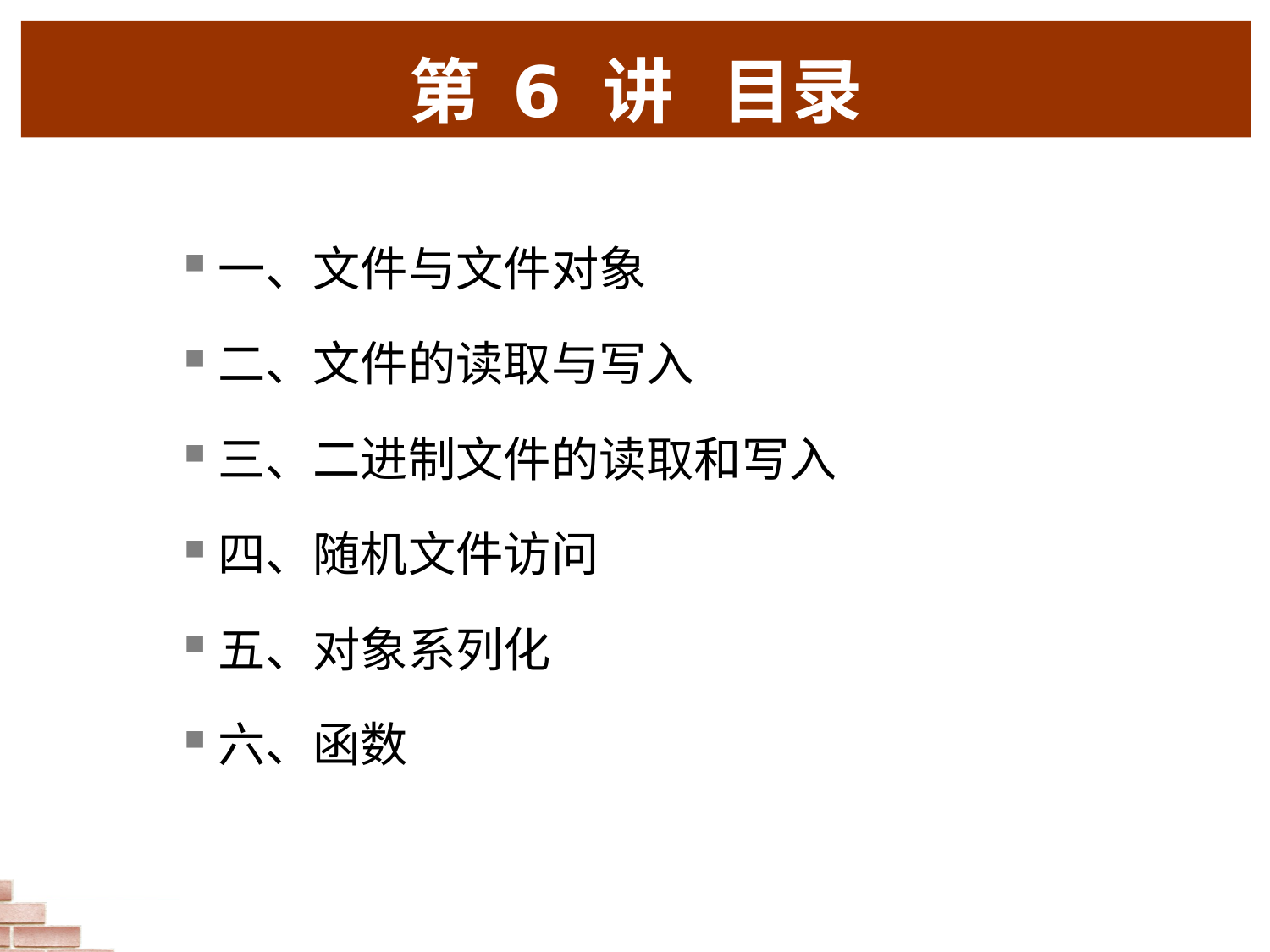

第 6 讲   目录
一、文件与文件对象
二、文件的读取与写入
三、二进制文件的读取和写入
四、随机文件访问
五、对象系列化
六、函数